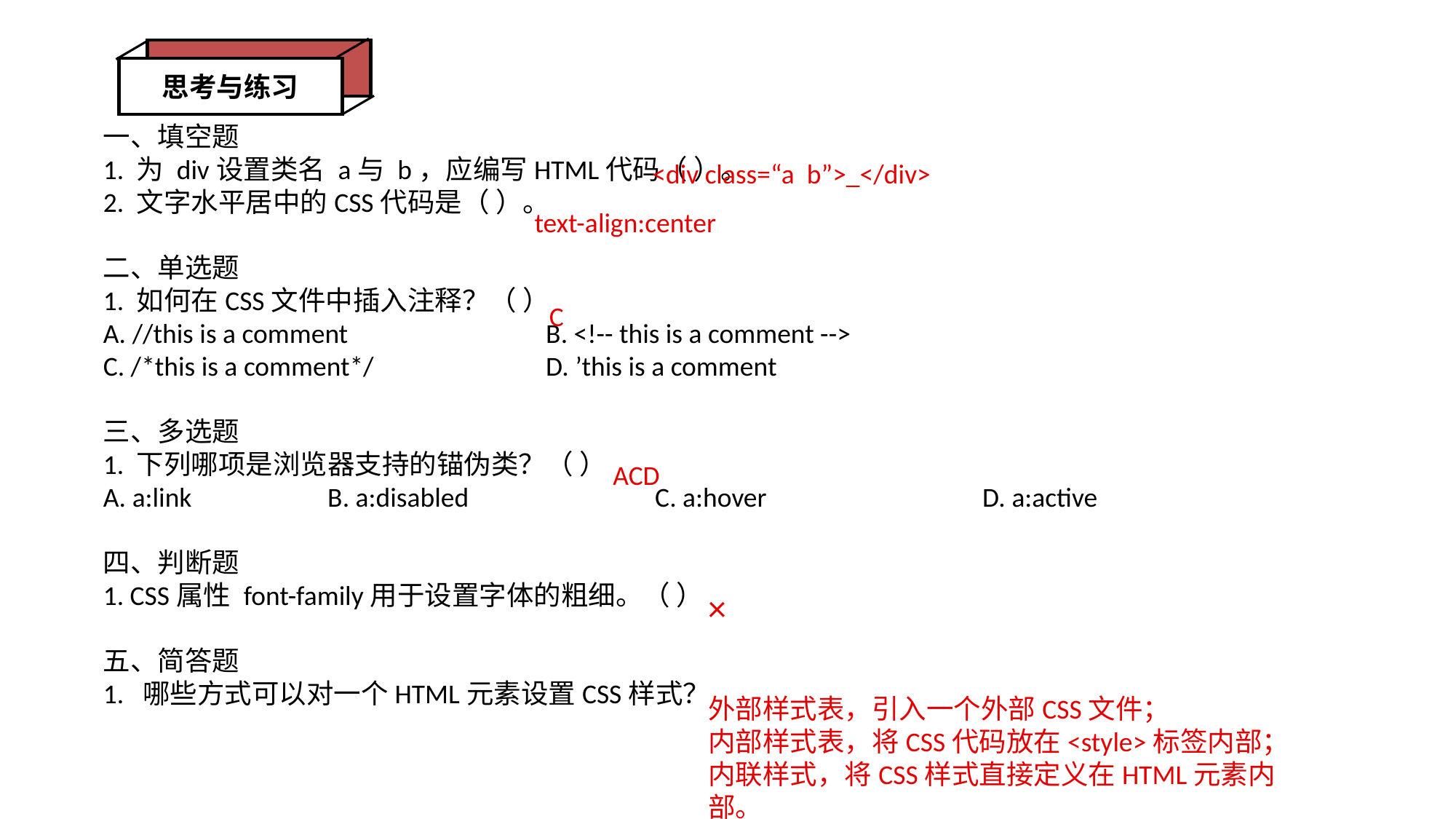

思考与练习

一、填空题
1. 为 div设置类名 a与 b，应编写HTML代码（ ）。
2. 文字水平居中的CSS代码是（ ）。

二、单选题
1. 如何在CSS文件中插入注释？（ ）
A. //this is a comment 		 B. <!-- this is a comment -->
C. /*this is a comment*/ 		 D. ’this is a comment

三、多选题
1. 下列哪项是浏览器支持的锚伪类？（ ）
A. a:link		 B. a:disabled		 C. a:hover		 D. a:active

四、判断题
1. CSS属性 font-family用于设置字体的粗细。（ ）

五、简答题
1.  哪些方式可以对一个HTML元素设置CSS样式？

<div class=“a  b”>_</div>
text-align:center
C
ACD
×
外部样式表，引入一个外部CSS文件；
内部样式表，将CSS代码放在<style>标签内部；
内联样式，将CSS样式直接定义在HTML元素内部。